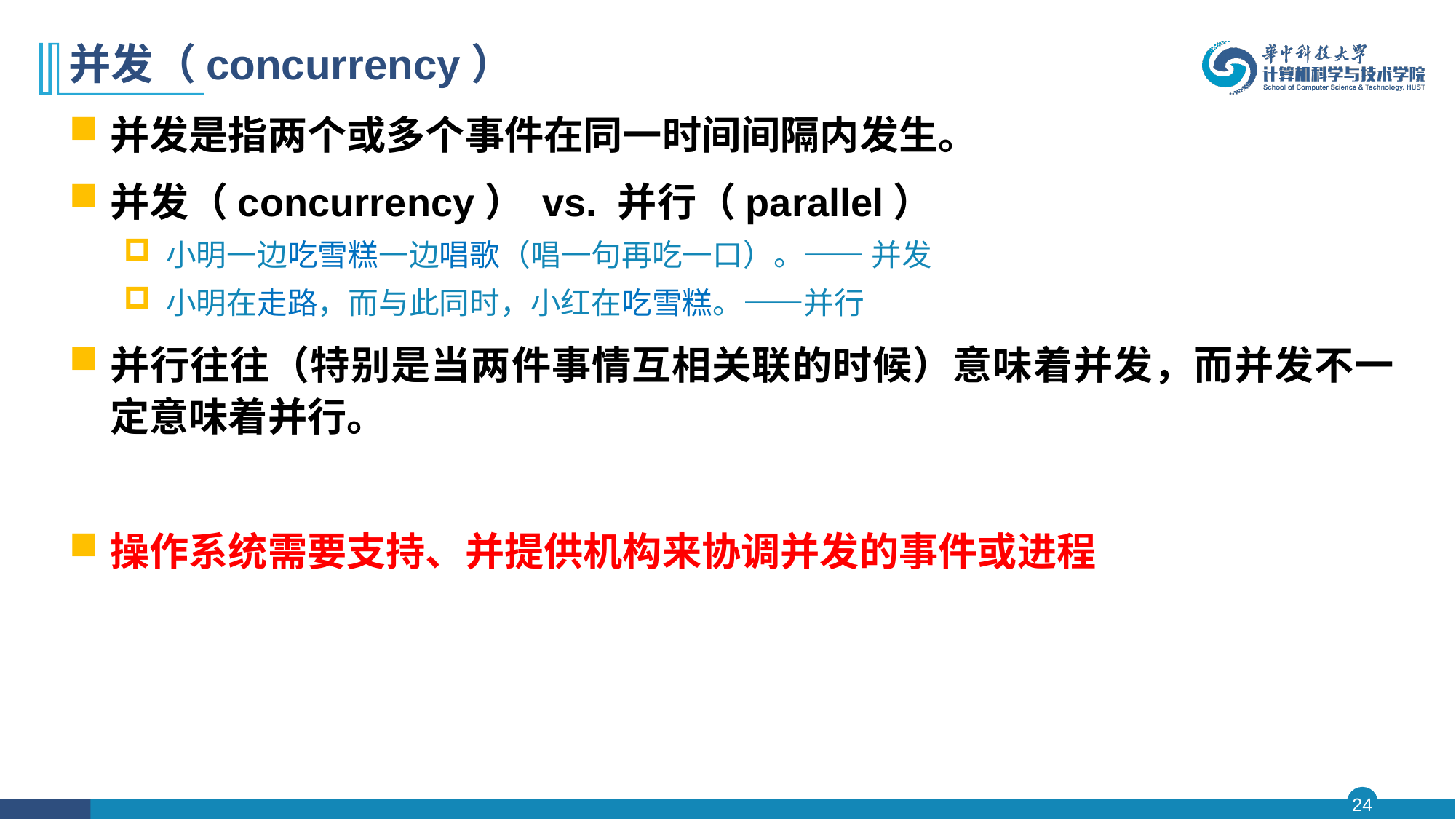

# 并发（concurrency）
并发是指两个或多个事件在同一时间间隔内发生。
并发（concurrency） vs. 并行（parallel）
小明一边吃雪糕一边唱歌（唱一句再吃一口）。—— 并发
小明在走路，而与此同时，小红在吃雪糕。——并行
并行往往（特别是当两件事情互相关联的时候）意味着并发，而并发不一定意味着并行。

操作系统需要支持、并提供机构来协调并发的事件或进程